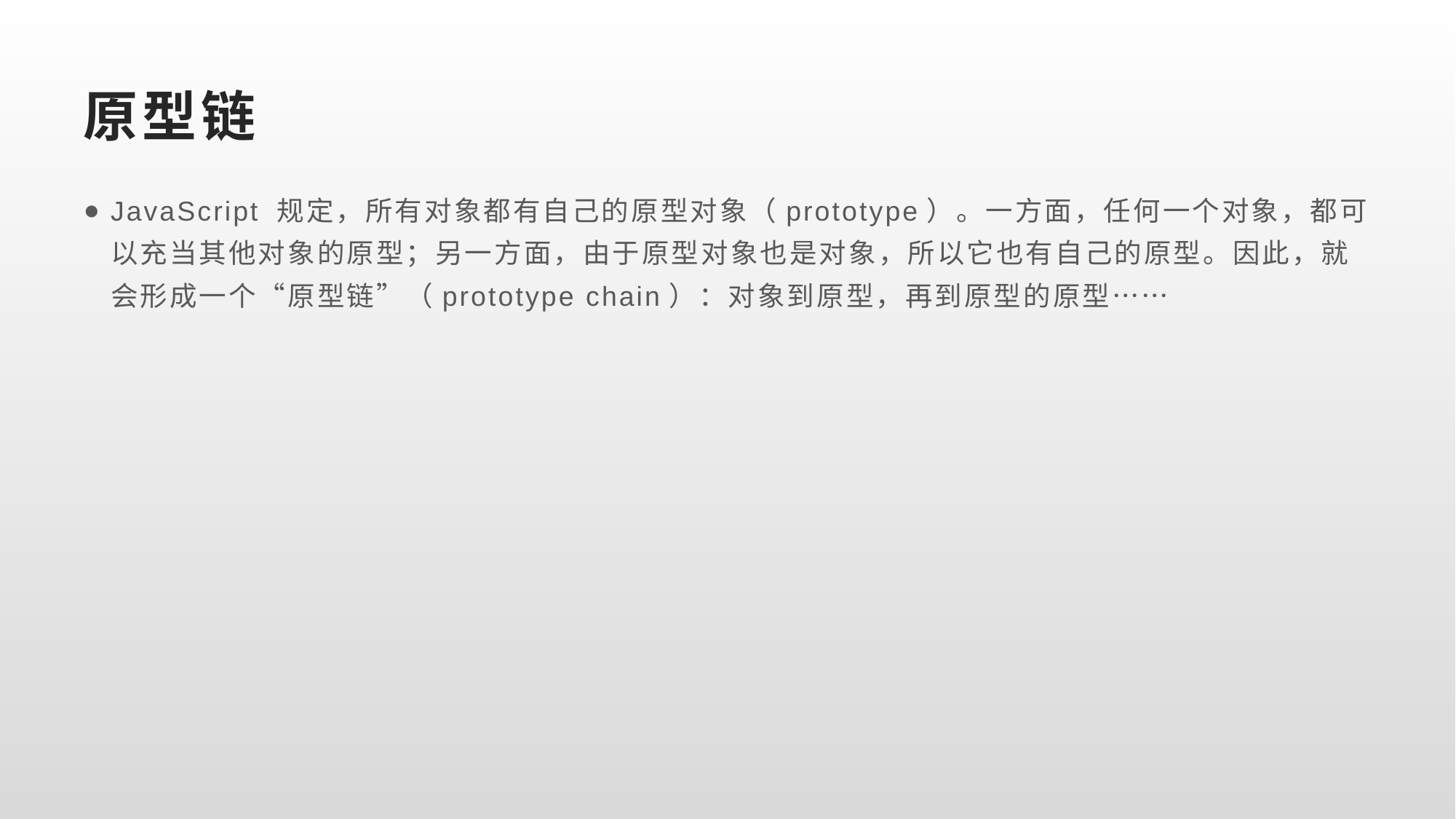

# 原型链
JavaScript 规定，所有对象都有自己的原型对象（prototype）。一方面，任何一个对象，都可以充当其他对象的原型；另一方面，由于原型对象也是对象，所以它也有自己的原型。因此，就会形成一个“原型链”（prototype chain）：对象到原型，再到原型的原型……